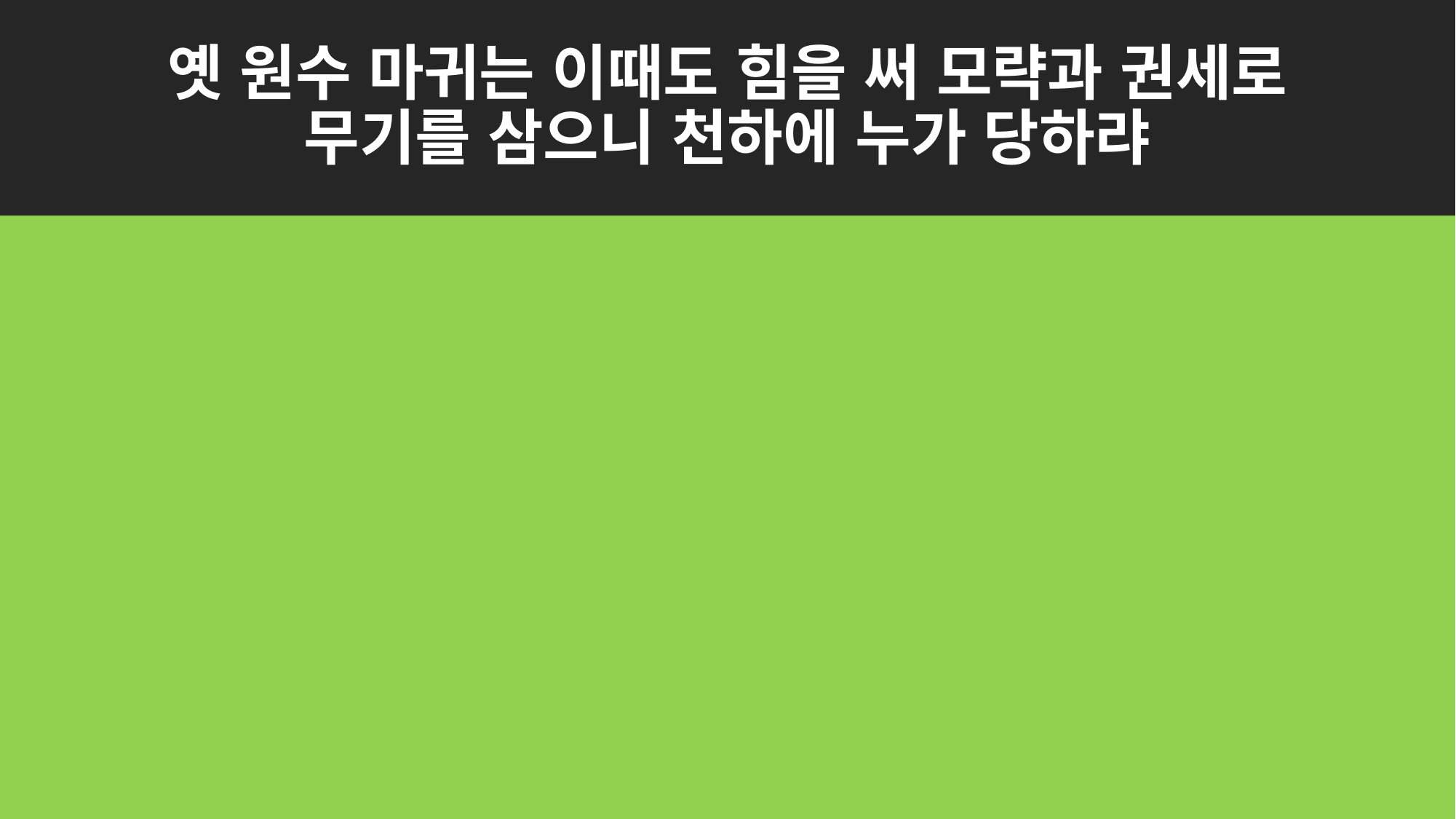

# 옛 원수 마귀는 이때도 힘을 써 모략과 권세로 무기를 삼으니 천하에 누가 당하랴